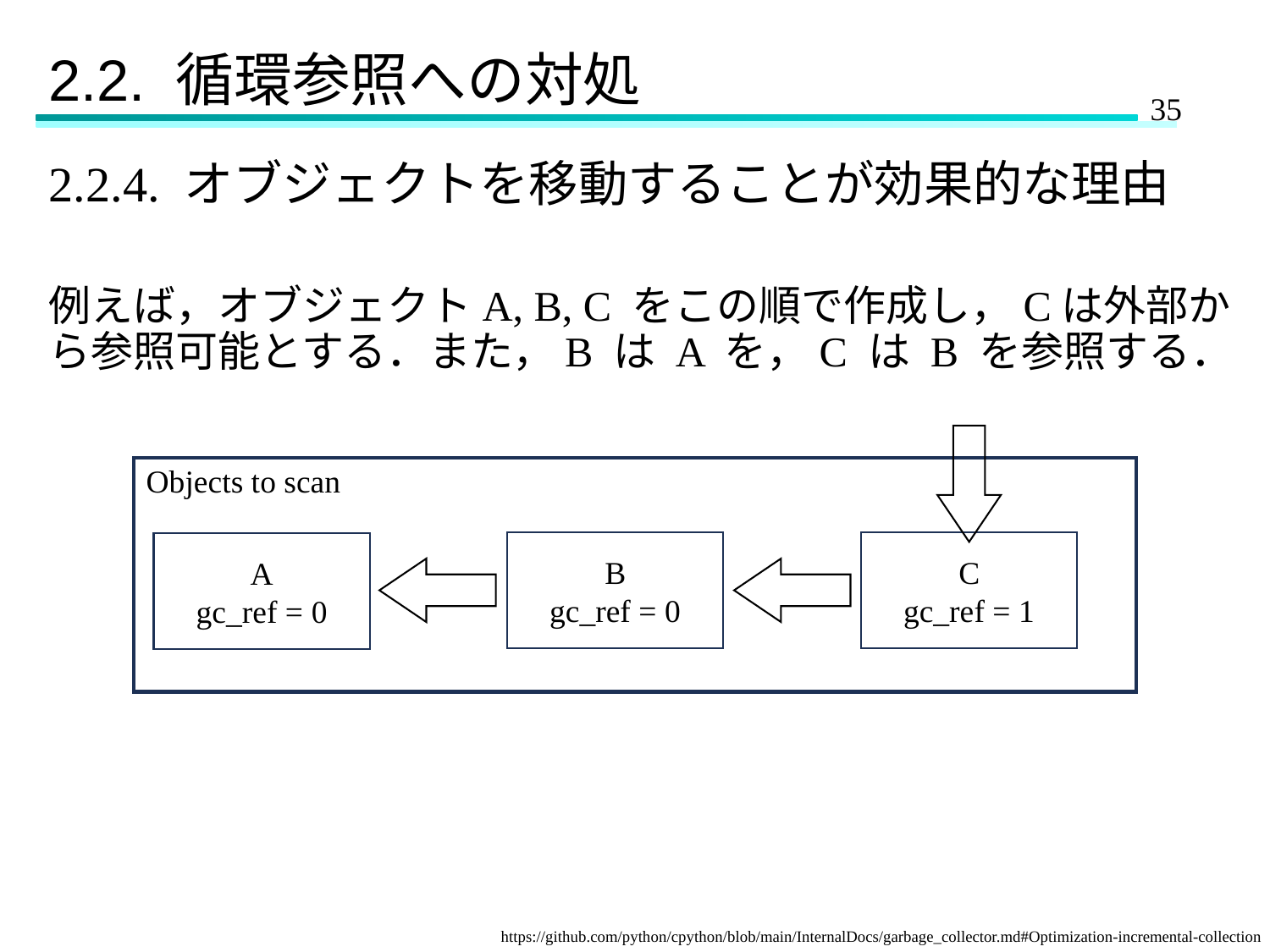

# 2.2. 循環参照への対処
2.2.4. オブジェクトを移動することが効果的な理由

例えば，オブジェクトA, B, C をこの順で作成し，Cは外部から参照可能とする．また，B は A を，C は B を参照する．

Objects to scan

B
gc_ref = 0

C
gc_ref = 1
A
gc_ref = 0
https://github.com/python/cpython/blob/main/InternalDocs/garbage_collector.md#Optimization-incremental-collection